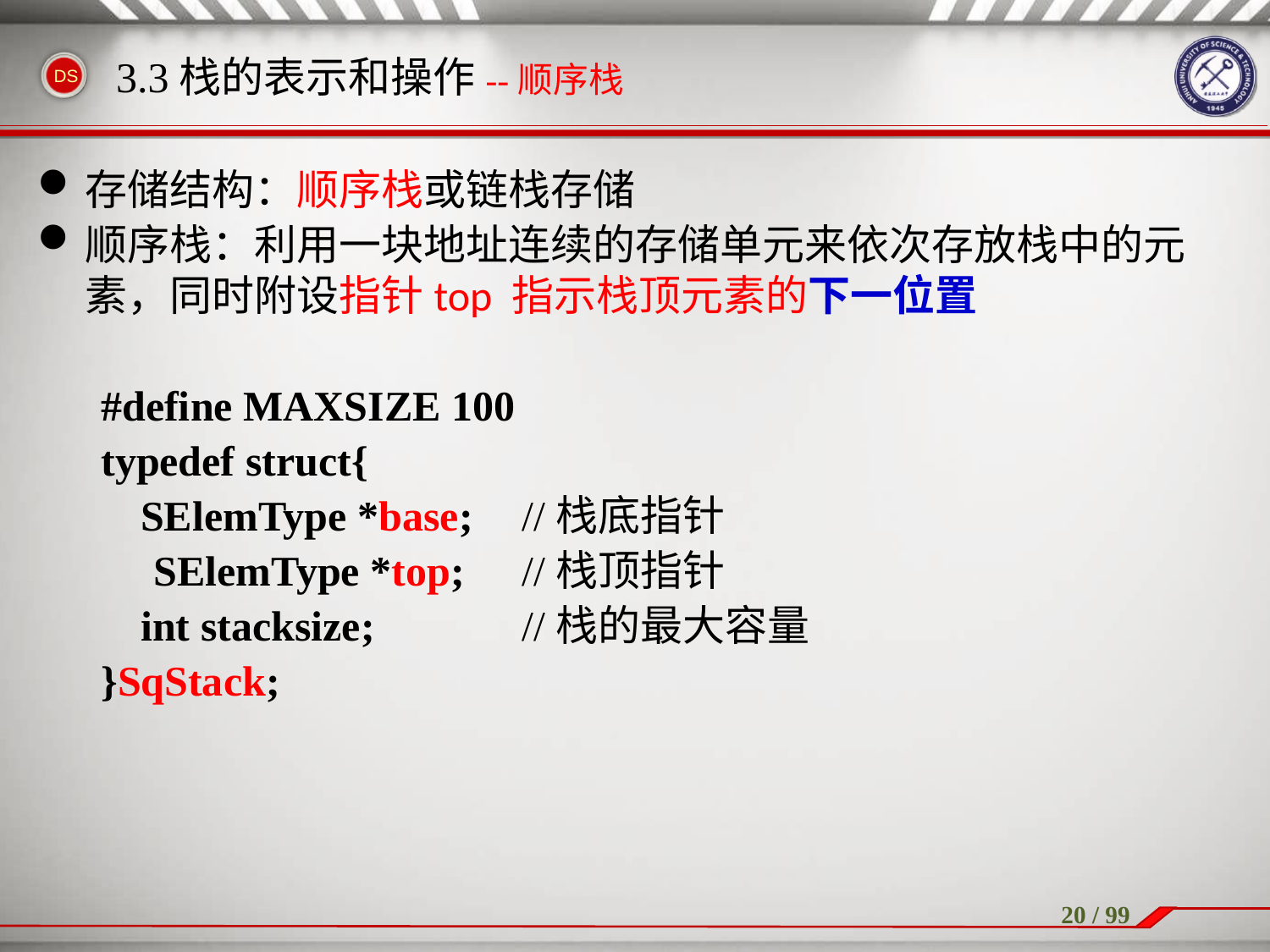

# 3.3栈的表示和操作--顺序栈
存储结构：顺序栈或链栈存储
顺序栈：利用一块地址连续的存储单元来依次存放栈中的元素，同时附设指针top 指示栈顶元素的下一位置

#define MAXSIZE 100
typedef struct{
	SElemType *base; 	//栈底指针
　SElemType *top;	//栈顶指针
	int stacksize;		//栈的最大容量
}SqStack;